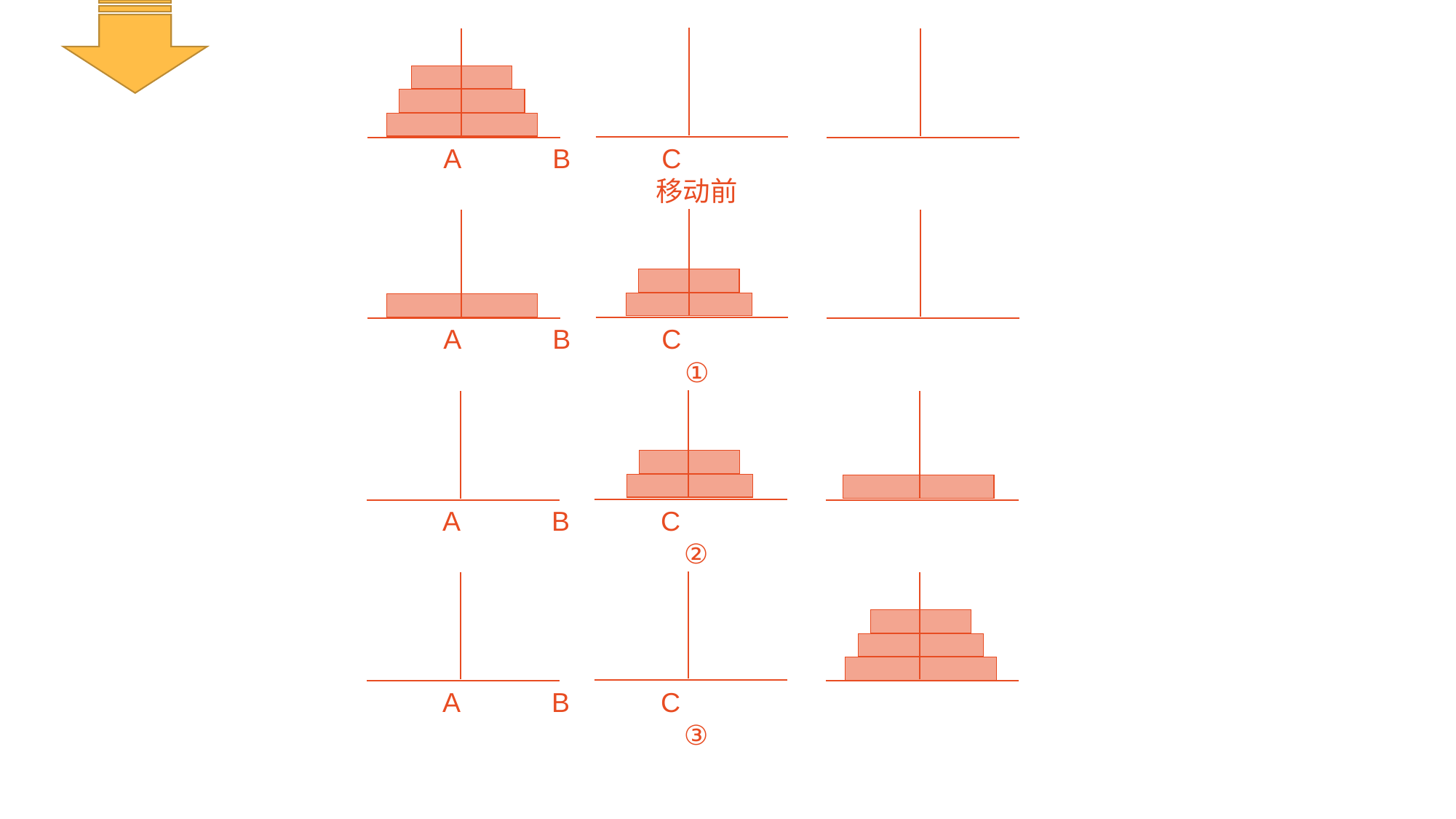

A	B	C
移动前

A	B	C
①

A	B	C
②

A	B	C
③